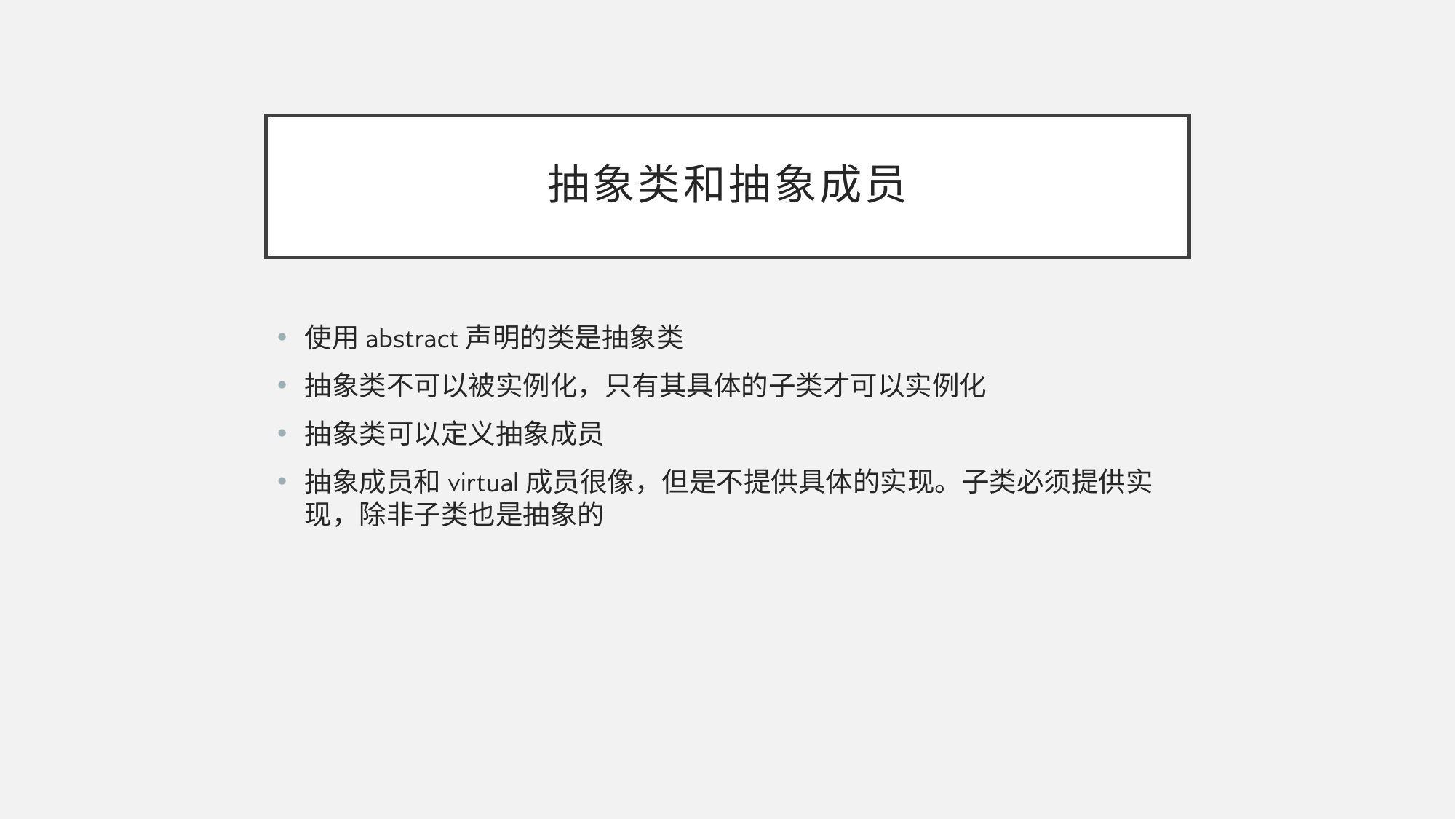

# 抽象类和抽象成员
使用abstract声明的类是抽象类
抽象类不可以被实例化，只有其具体的子类才可以实例化
抽象类可以定义抽象成员
抽象成员和virtual成员很像，但是不提供具体的实现。子类必须提供实现，除非子类也是抽象的